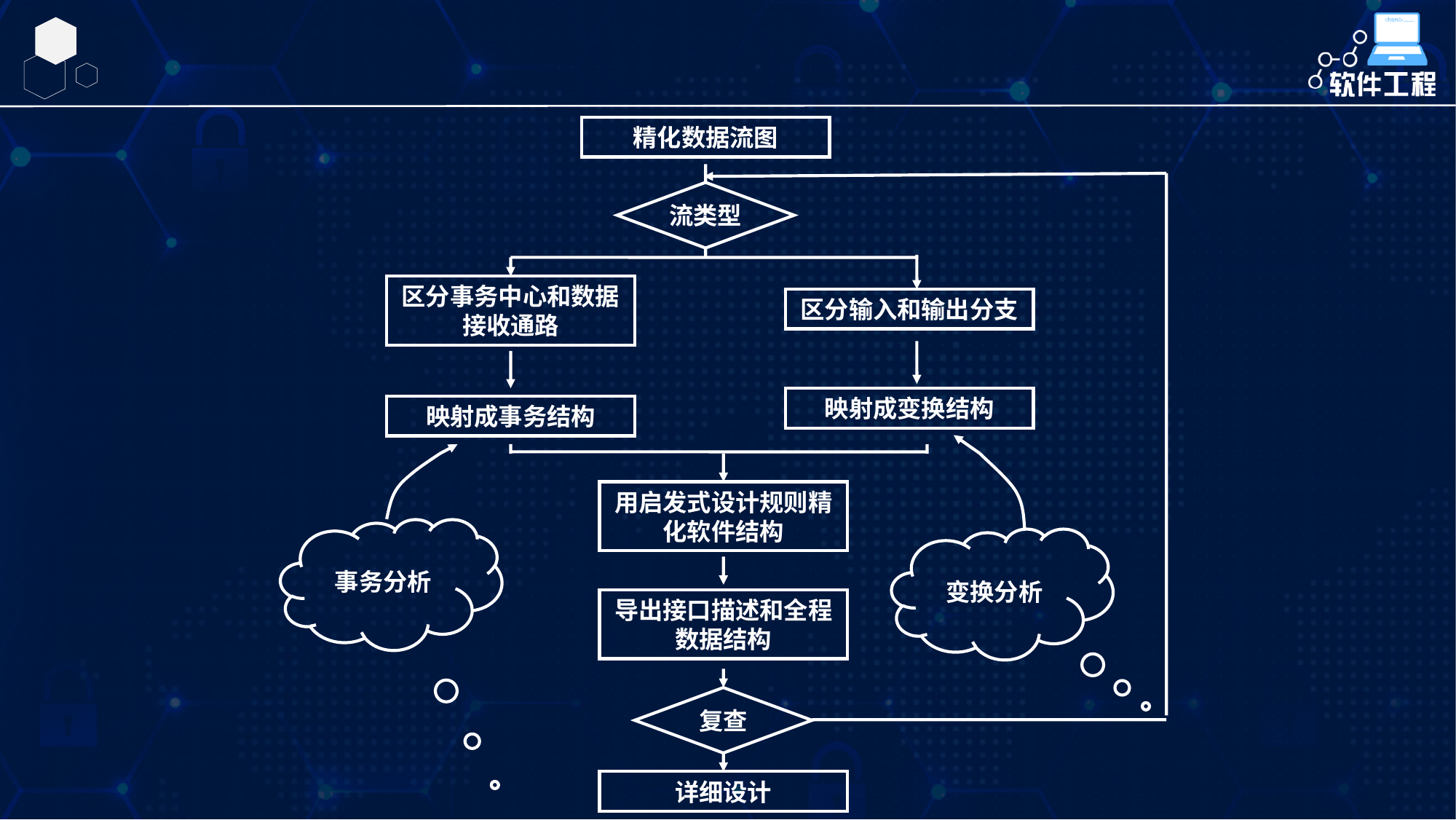

精化数据流图

流类型

区分事务中心和数据接收通路
区分输入和输出分支

映射成变换结构
映射成事务结构

用启发式设计规则精化软件结构
事务分析
变换分析

导出接口描述和全程数据结构

复查

详细设计